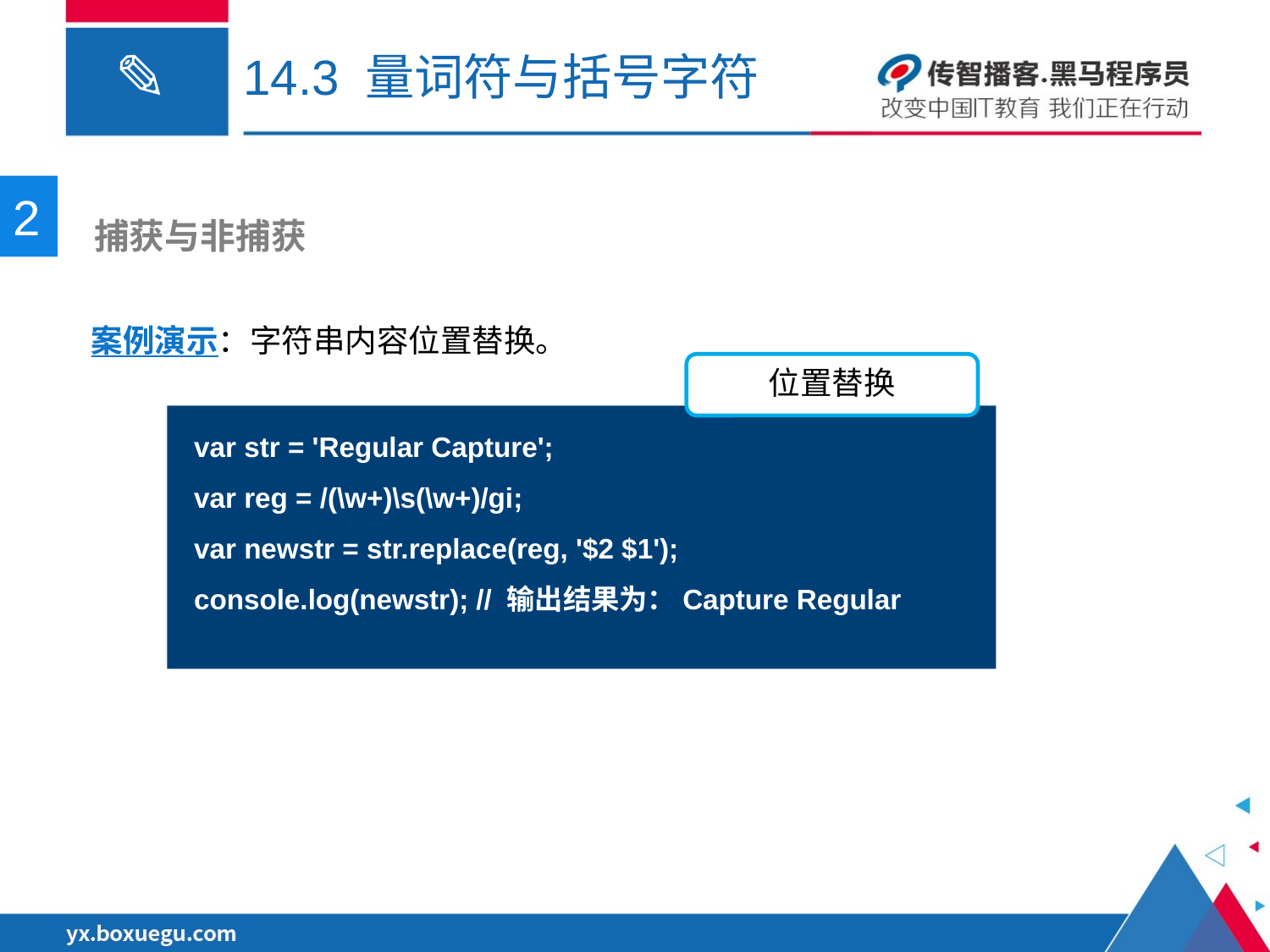

# 14.3 量词符与括号字符

2
  捕获与非捕获
案例演示：字符串内容位置替换。
位置替换

var str = 'Regular Capture';
var reg = /(\w+)\s(\w+)/gi;
var newstr = str.replace(reg, '$2 $1');
console.log(newstr); // 输出结果为：Capture Regular